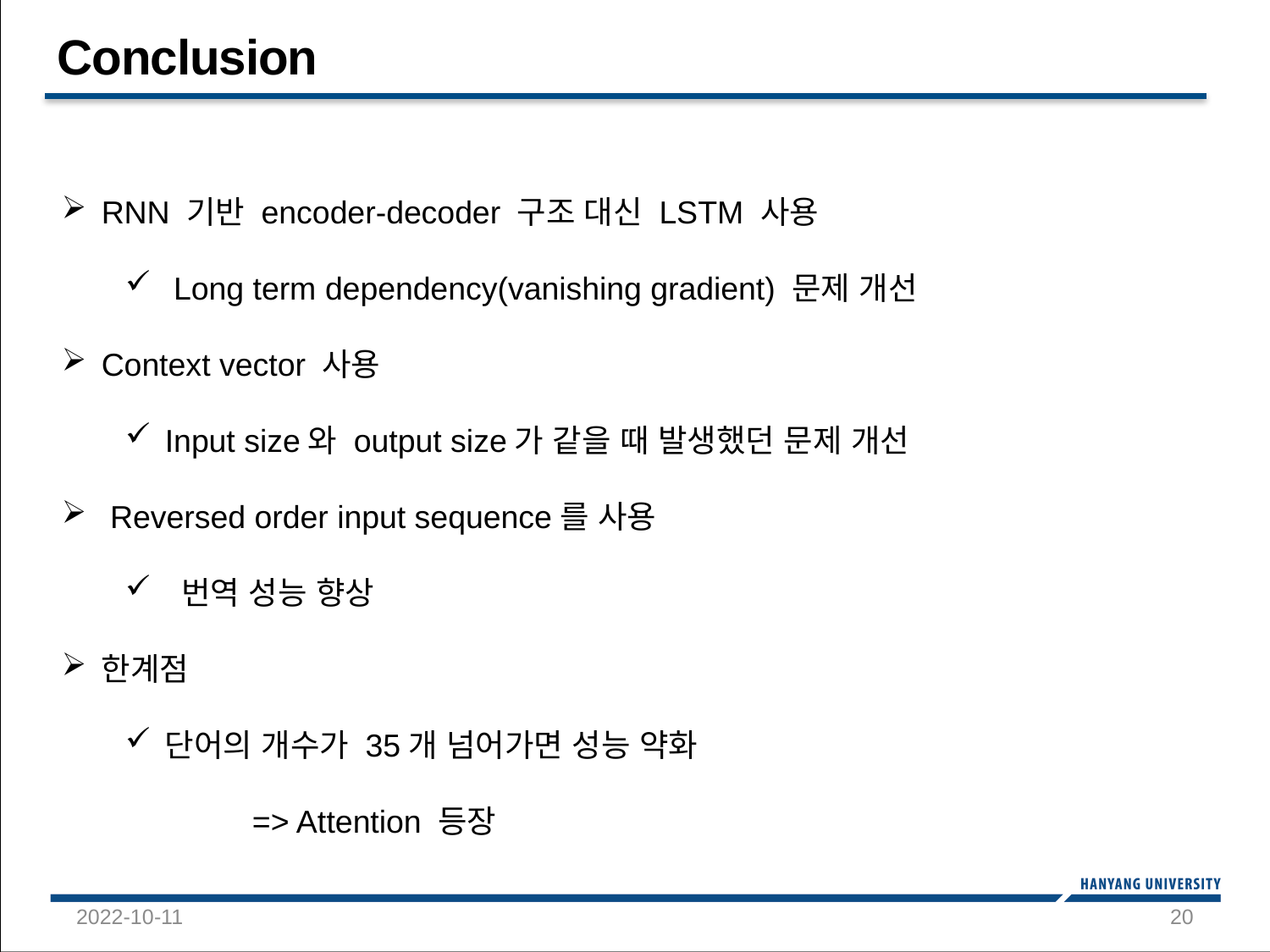

Conclusion
RNN 기반 encoder-decoder 구조 대신 LSTM 사용

 Long term dependency(vanishing gradient) 문제 개선

Context vector 사용

Input size와 output size가 같을 때 발생했던 문제 개선

 Reversed order input sequence를 사용

 번역 성능 향상

한계점

단어의 개수가 35개 넘어가면 성능 약화

	=> Attention 등장

20
2022-10-11